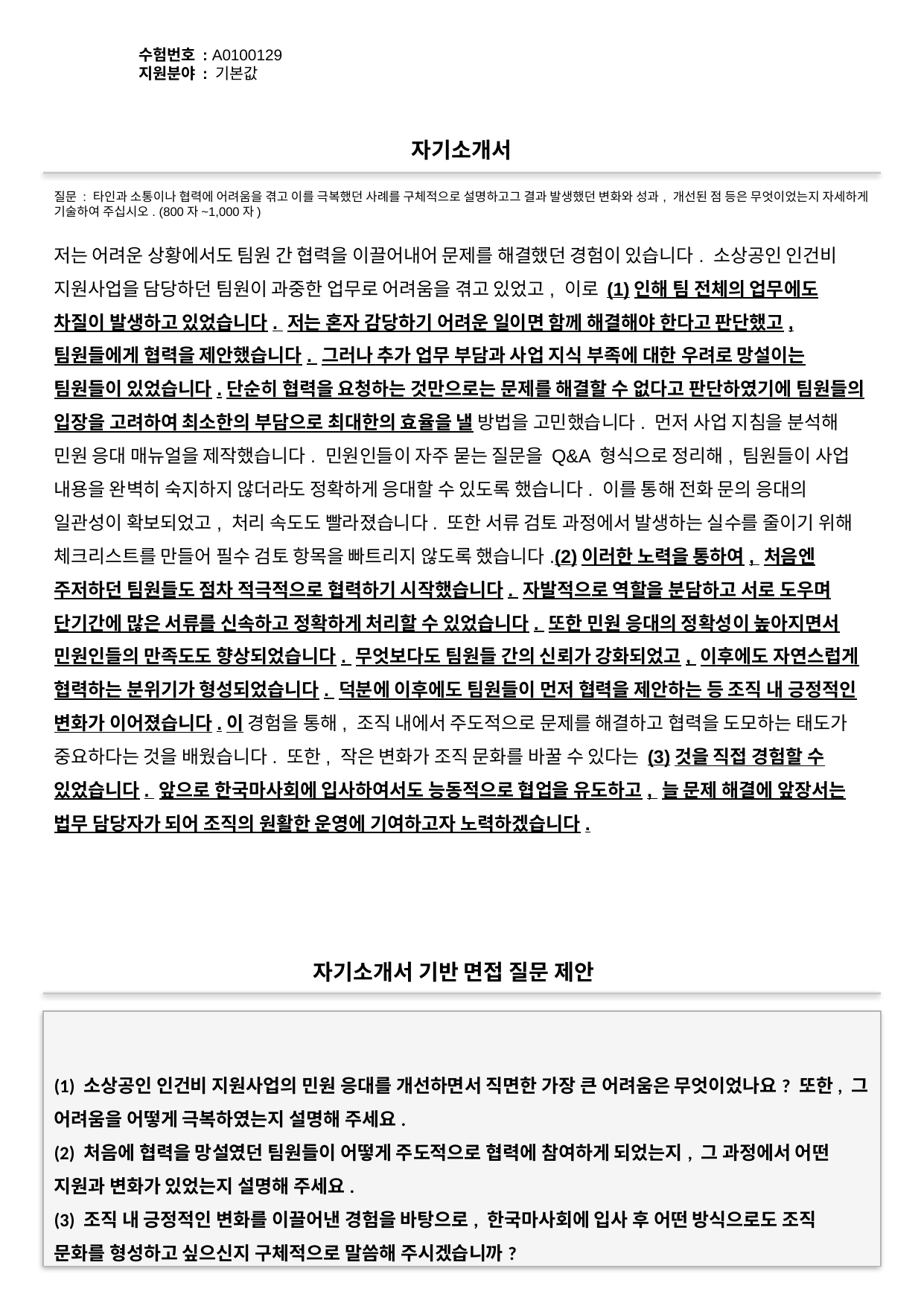

수험번호 : A0100129
지원분야 : 기본값
#

자기소개서

질문 : 타인과 소통이나 협력에 어려움을 겪고 이를 극복했던 사례를 구체적으로 설명하고그 결과 발생했던 변화와 성과, 개선된 점 등은 무엇이었는지 자세하게 기술하여 주십시오. (800자~1,000자)

저는 어려운 상황에서도 팀원 간 협력을 이끌어내어 문제를 해결했던 경험이 있습니다. 소상공인 인건비 지원사업을 담당하던 팀원이 과중한 업무로 어려움을 겪고 있었고, 이로 (1)인해 팀 전체의 업무에도 차질이 발생하고 있었습니다. 저는 혼자 감당하기 어려운 일이면 함께 해결해야 한다고 판단했고, 팀원들에게 협력을 제안했습니다. 그러나 추가 업무 부담과 사업 지식 부족에 대한 우려로 망설이는 팀원들이 있었습니다.단순히 협력을 요청하는 것만으로는 문제를 해결할 수 없다고 판단하였기에 팀원들의 입장을 고려하여 최소한의 부담으로 최대한의 효율을 낼 방법을 고민했습니다. 먼저 사업 지침을 분석해 민원 응대 매뉴얼을 제작했습니다. 민원인들이 자주 묻는 질문을 Q&A 형식으로 정리해, 팀원들이 사업 내용을 완벽히 숙지하지 않더라도 정확하게 응대할 수 있도록 했습니다. 이를 통해 전화 문의 응대의 일관성이 확보되었고, 처리 속도도 빨라졌습니다. 또한 서류 검토 과정에서 발생하는 실수를 줄이기 위해 체크리스트를 만들어 필수 검토 항목을 빠트리지 않도록 했습니다.(2)이러한 노력을 통하여, 처음엔 주저하던 팀원들도 점차 적극적으로 협력하기 시작했습니다. 자발적으로 역할을 분담하고 서로 도우며 단기간에 많은 서류를 신속하고 정확하게 처리할 수 있었습니다. 또한 민원 응대의 정확성이 높아지면서 민원인들의 만족도도 향상되었습니다. 무엇보다도 팀원들 간의 신뢰가 강화되었고, 이후에도 자연스럽게 협력하는 분위기가 형성되었습니다. 덕분에 이후에도 팀원들이 먼저 협력을 제안하는 등 조직 내 긍정적인 변화가 이어졌습니다.이 경험을 통해, 조직 내에서 주도적으로 문제를 해결하고 협력을 도모하는 태도가 중요하다는 것을 배웠습니다. 또한, 작은 변화가 조직 문화를 바꿀 수 있다는 (3)것을 직접 경험할 수 있었습니다. 앞으로 한국마사회에 입사하여서도 능동적으로 협업을 유도하고, 늘 문제 해결에 앞장서는 법무 담당자가 되어 조직의 원활한 운영에 기여하고자 노력하겠습니다.

자기소개서 기반 면접 질문 제안

(1) 소상공인 인건비 지원사업의 민원 응대를 개선하면서 직면한 가장 큰 어려움은 무엇이었나요? 또한, 그 어려움을 어떻게 극복하였는지 설명해 주세요.
(2) 처음에 협력을 망설였던 팀원들이 어떻게 주도적으로 협력에 참여하게 되었는지, 그 과정에서 어떤 지원과 변화가 있었는지 설명해 주세요.
(3) 조직 내 긍정적인 변화를 이끌어낸 경험을 바탕으로, 한국마사회에 입사 후 어떤 방식으로도 조직 문화를 형성하고 싶으신지 구체적으로 말씀해 주시겠습니까?